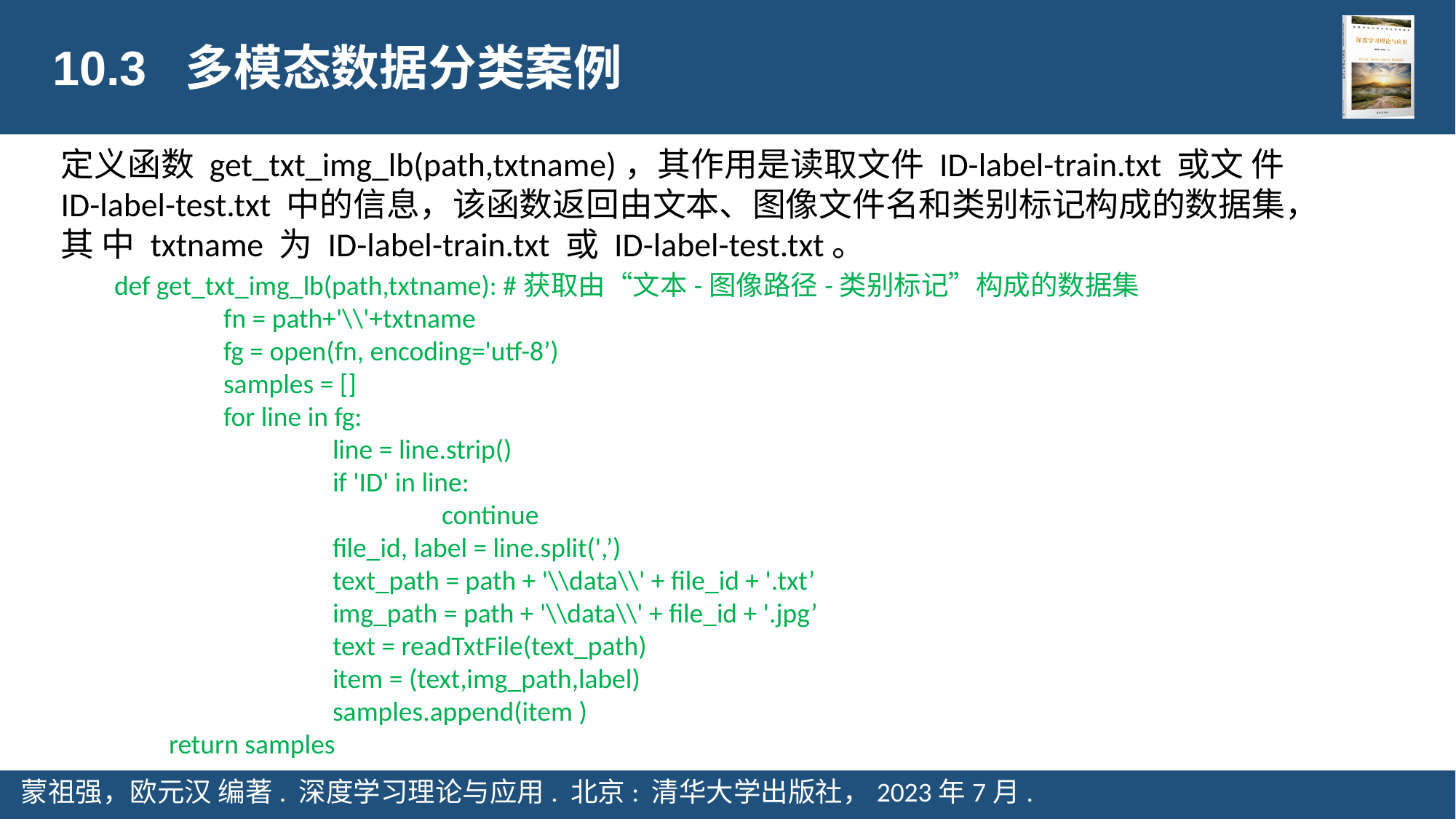

10.3  多模态数据分类案例
定义函数 get_txt_img_lb(path,txtname)，其作用是读取文件 ID-label-train.txt 或文 件 ID-label-test.txt 中的信息，该函数返回由文本、图像文件名和类别标记构成的数据集，其 中 txtname 为 ID-label-train.txt 或 ID-label-test.txt。
def get_txt_img_lb(path,txtname): #获取由“文本-图像路径-类别标记”构成的数据集
	fn = path+'\\'+txtname
	fg = open(fn, encoding='utf-8’)
	samples = []
	for line in fg:
		line = line.strip()
		if 'ID' in line:
			continue
		file_id, label = line.split(',’)
		text_path = path + '\\data\\' + file_id + '.txt’
		img_path = path + '\\data\\' + file_id + '.jpg’
		text = readTxtFile(text_path)
		item = (text,img_path,label)
		samples.append(item )
return samples